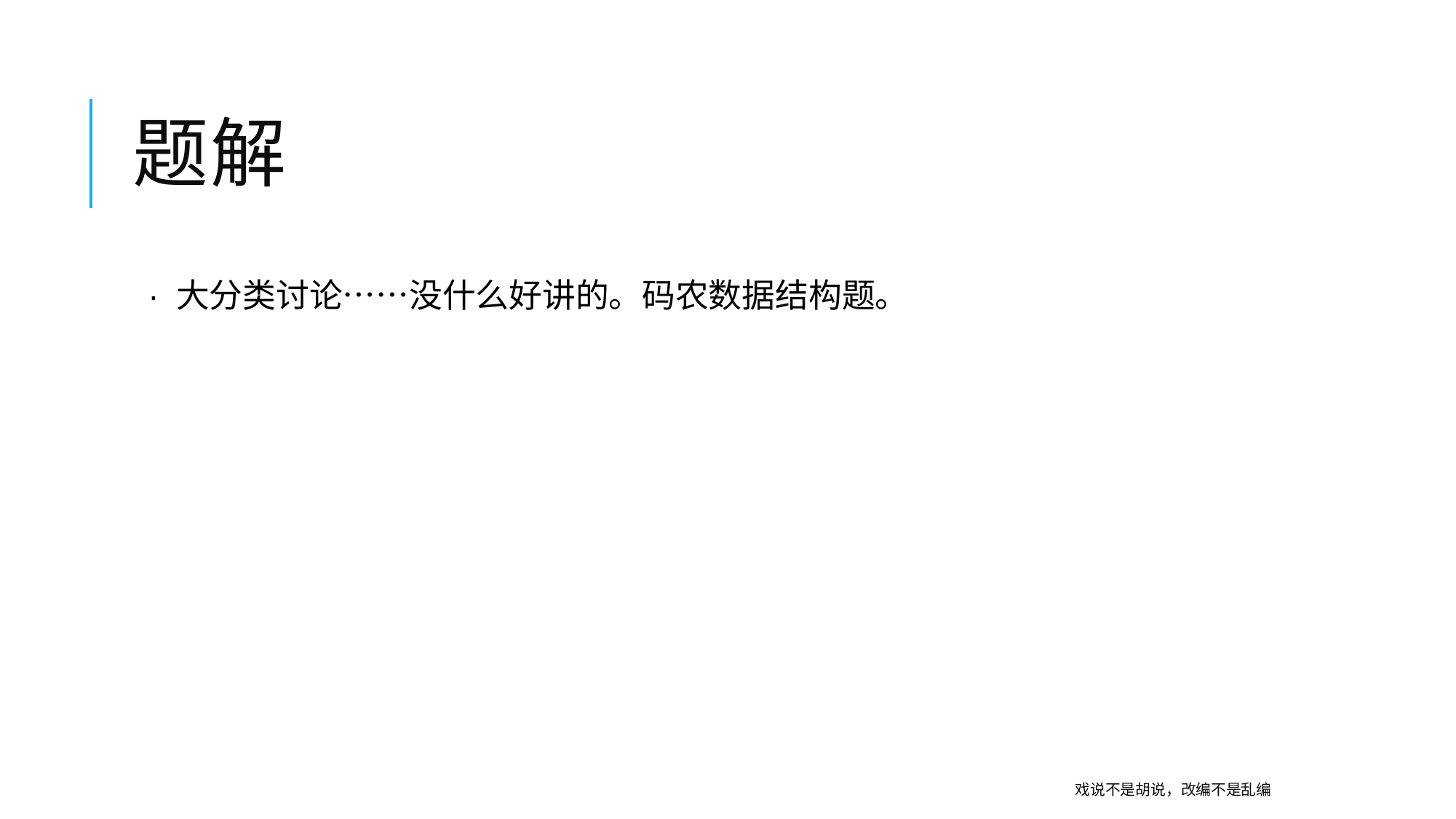

# 题解
 · 大分类讨论……没什么好讲的。码农数据结构题。

戏说不是胡说，改编不是乱编
11